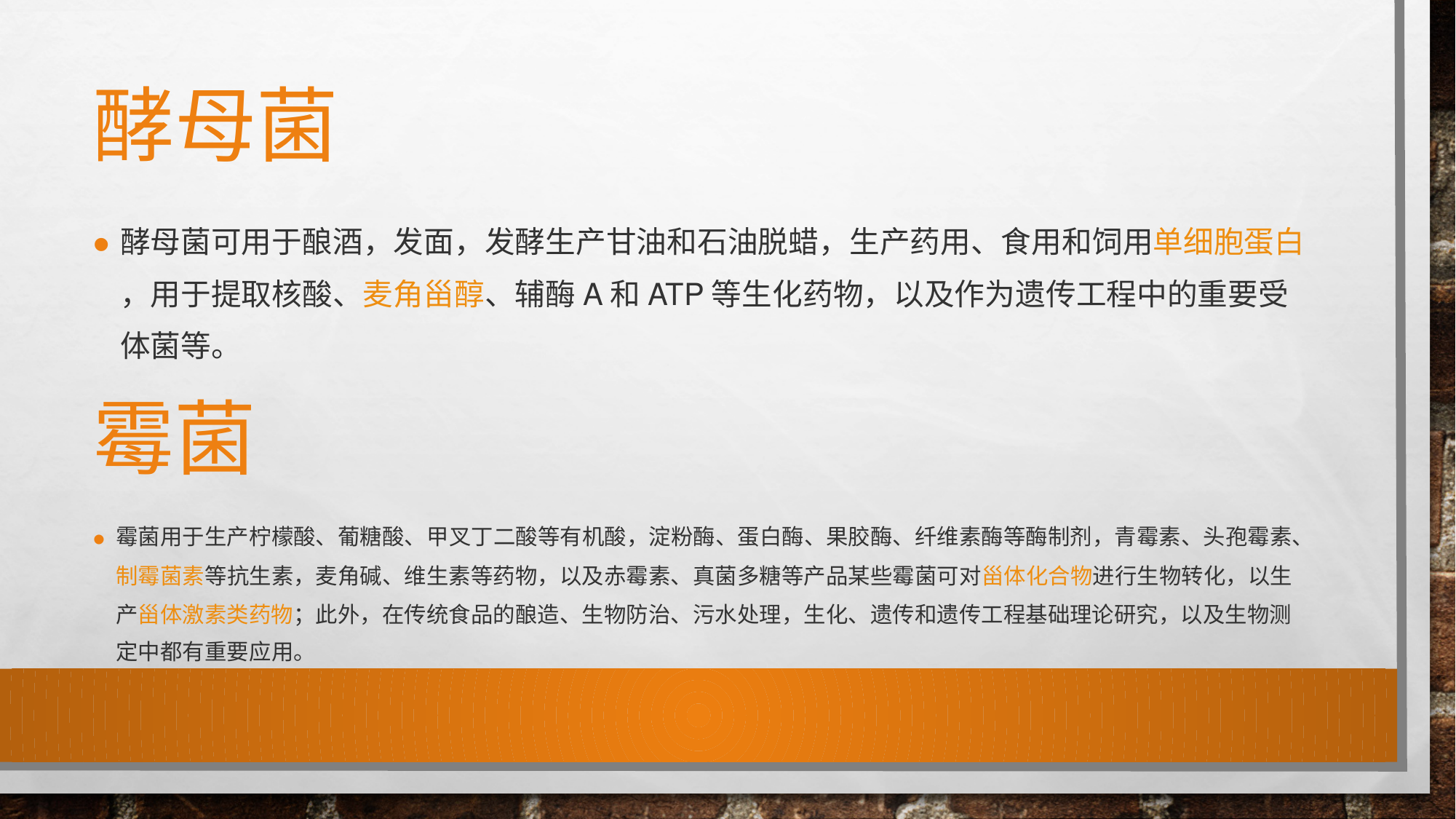

# 酵母菌
酵母菌可用于酿酒，发面，发酵生产甘油和石油脱蜡，生产药用、食用和饲用单细胞蛋白，用于提取核酸、麦角甾醇、辅酶A和ATP等生化药物，以及作为遗传工程中的重要受体菌等。
霉菌
霉菌用于生产柠檬酸、葡糖酸、甲叉丁二酸等有机酸，淀粉酶、蛋白酶、果胶酶、纤维素酶等酶制剂，青霉素、头孢霉素、制霉菌素等抗生素，麦角碱、维生素等药物，以及赤霉素、真菌多糖等产品某些霉菌可对甾体化合物进行生物转化，以生产甾体激素类药物；此外，在传统食品的酿造、生物防治、污水处理，生化、遗传和遗传工程基础理论研究，以及生物测定中都有重要应用。